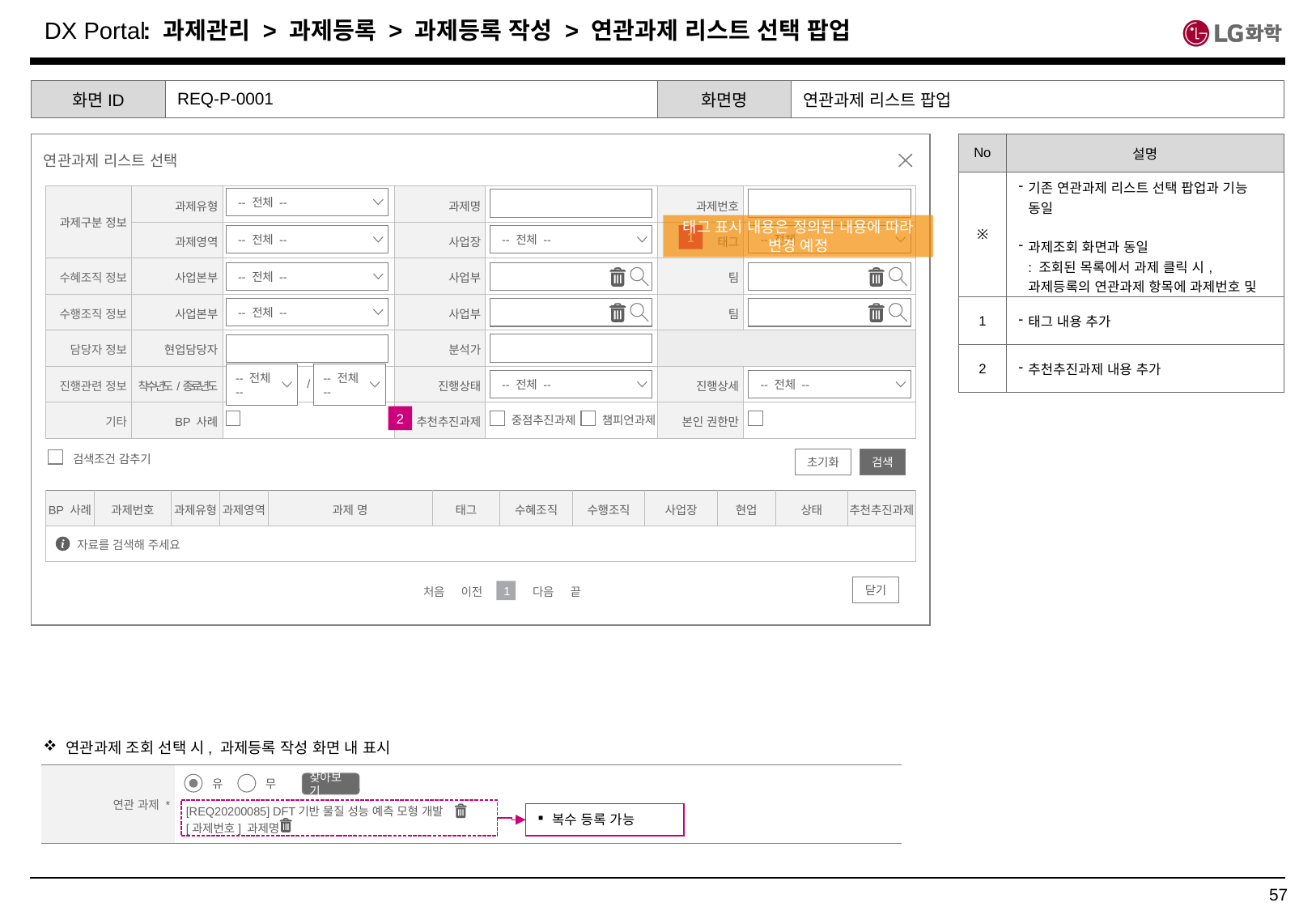

: 과제관리 > 과제등록 > 과제등록 작성 > 연관과제 리스트 선택 팝업
| 화면ID | REQ-P-0001 | 화면명 | 연관과제 리스트 팝업 |
| --- | --- | --- | --- |

연관과제 리스트 선택

| No | 설명 |
| --- | --- |
| ※ | 기존 연관과제 리스트 선택 팝업과 기능 동일 과제조회 화면과 동일 : 조회된 목록에서 과제 클릭 시, 과제등록의 연관과제 항목에 과제번호 및 과제명 표시 |
| 1 | 태그 내용 추가 |
| 2 | 추천추진과제 내용 추가 |
| 과제구분 정보 | 과제유형 |  | 과제명 |  | 과제번호 |  |
| --- | --- | --- | --- | --- | --- | --- |
|  | 과제영역 |  | 사업장 |  | 태그 |  |
| 수혜조직 정보 | 사업본부 |  | 사업부 |  | 팀 |  |
| 수행조직 정보 | 사업본부 |  | 사업부 |  | 팀 |  |
| 담당자 정보 | 현업담당자 |  | 분석가 |  |  |  |
| 진행관련 정보 | 착수년도/종료년도 | / | 진행상태 |  | 진행상세 |  |
| 기타 | BP 사례 |  | 추천추진과제 |  | 본인 권한만 |  |
-- 전체 --

태그 표시 내용은 정의된 내용에 따라 변경 예정
1
-- 전체 --

-- 전체 --

-- 전체 --

-- 전체 --

-- 전체 --

-- 전체 --

-- 전체 --

-- 전체 --

-- 전체 --

2
중점추진과제

챔피언과제

검색조건 감추기

초기화
검색
| BP 사례 | 과제번호 | 과제유형 | 과제영역 | 과제 명 | 태그 | 수혜조직 | 수행조직 | 사업장 | 현업 | 상태 | 추천추진과제 |
| --- | --- | --- | --- | --- | --- | --- | --- | --- | --- | --- | --- |
|  |  |  |  |  |  |  |  |  |  |  |  |
자료를 검색해 주세요

닫기
처음     이전
다음     끝
1
연관과제 조회 선택 시, 과제등록 작성 화면 내 표시
| 연관 과제 \* | [REQ20200085] DFT기반 물질 성능 예측 모형 개발 [과제번호] 과제명 |  |  |
| --- | --- | --- | --- |
유

무

찾아보기

복수 등록 가능